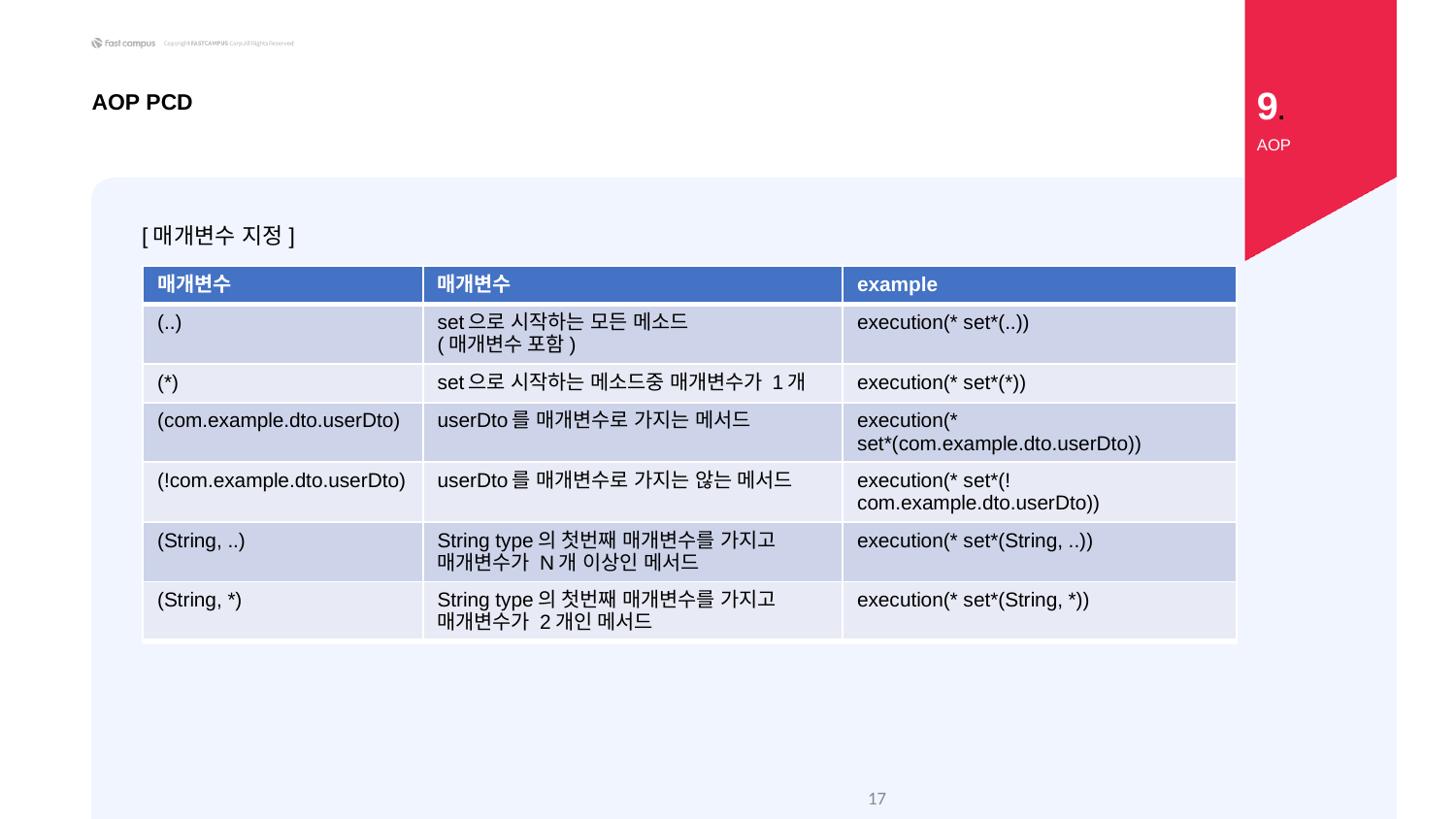

9.
AOP PCD
AOP
[매개변수 지정]

| 매개변수 | 매개변수 | example |
| --- | --- | --- |
| (..) | set으로 시작하는 모든 메소드 (매개변수 포함) | execution(\* set\*(..)) |
| (\*) | set으로 시작하는 메소드중 매개변수가 1개 | execution(\* set\*(\*)) |
| (com.example.dto.userDto) | userDto를 매개변수로 가지는 메서드 | execution(\* set\*(com.example.dto.userDto)) |
| (!com.example.dto.userDto) | userDto를 매개변수로 가지는 않는 메서드 | execution(\* set\*(!com.example.dto.userDto)) |
| (String, ..) | String type의 첫번째 매개변수를 가지고 매개변수가 N개 이상인 메서드 | execution(\* set\*(String, ..)) |
| (String, \*) | String type의 첫번째 매개변수를 가지고 매개변수가 2개인 메서드 | execution(\* set\*(String, \*)) |
17